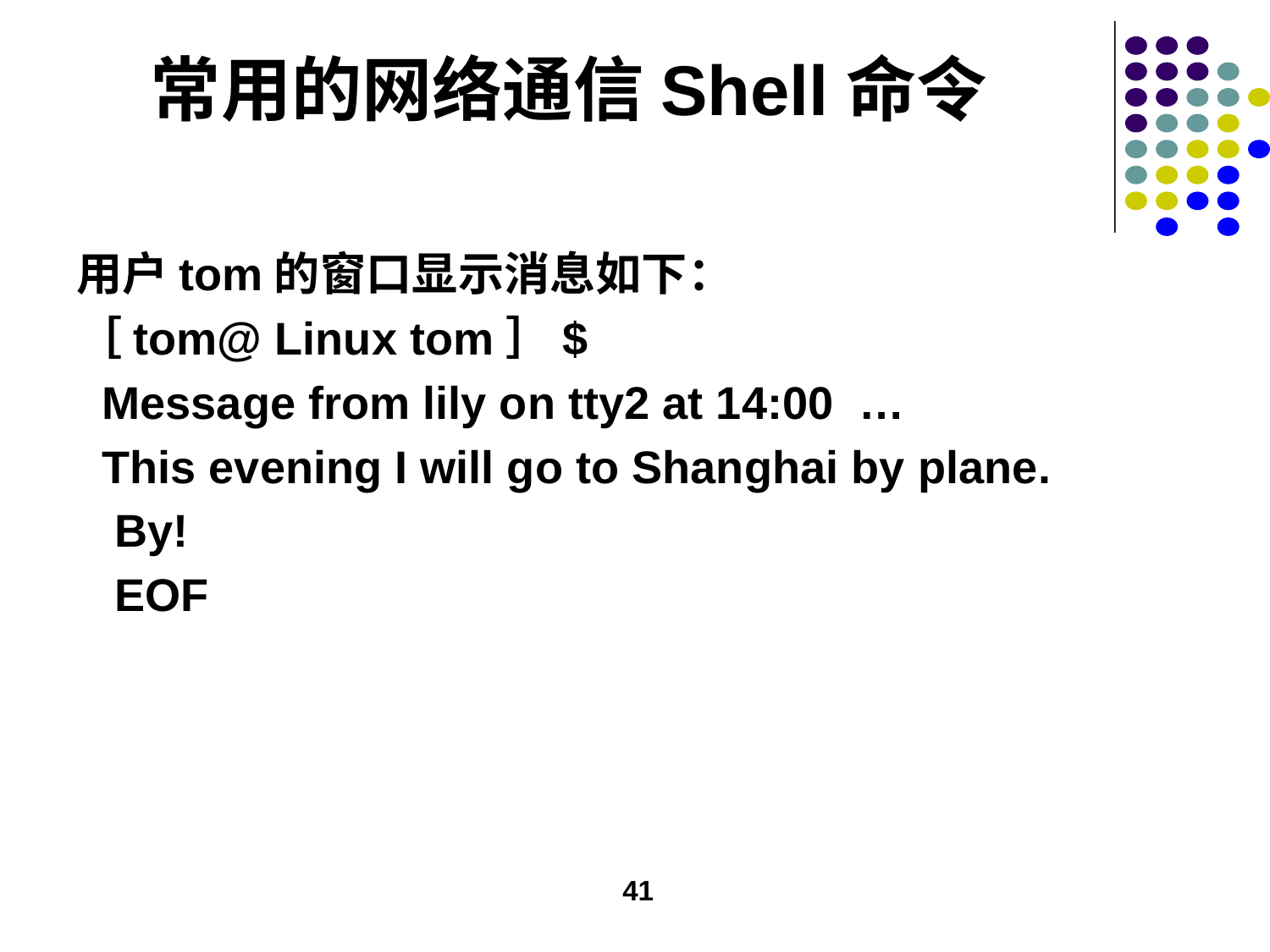

# 常用的网络通信Shell命令
用户tom的窗口显示消息如下：
［tom@ Linux tom］$
  Message from lily on tty2 at 14:00  …
  This evening I will go to Shanghai by plane.
   By!
   EOF

41